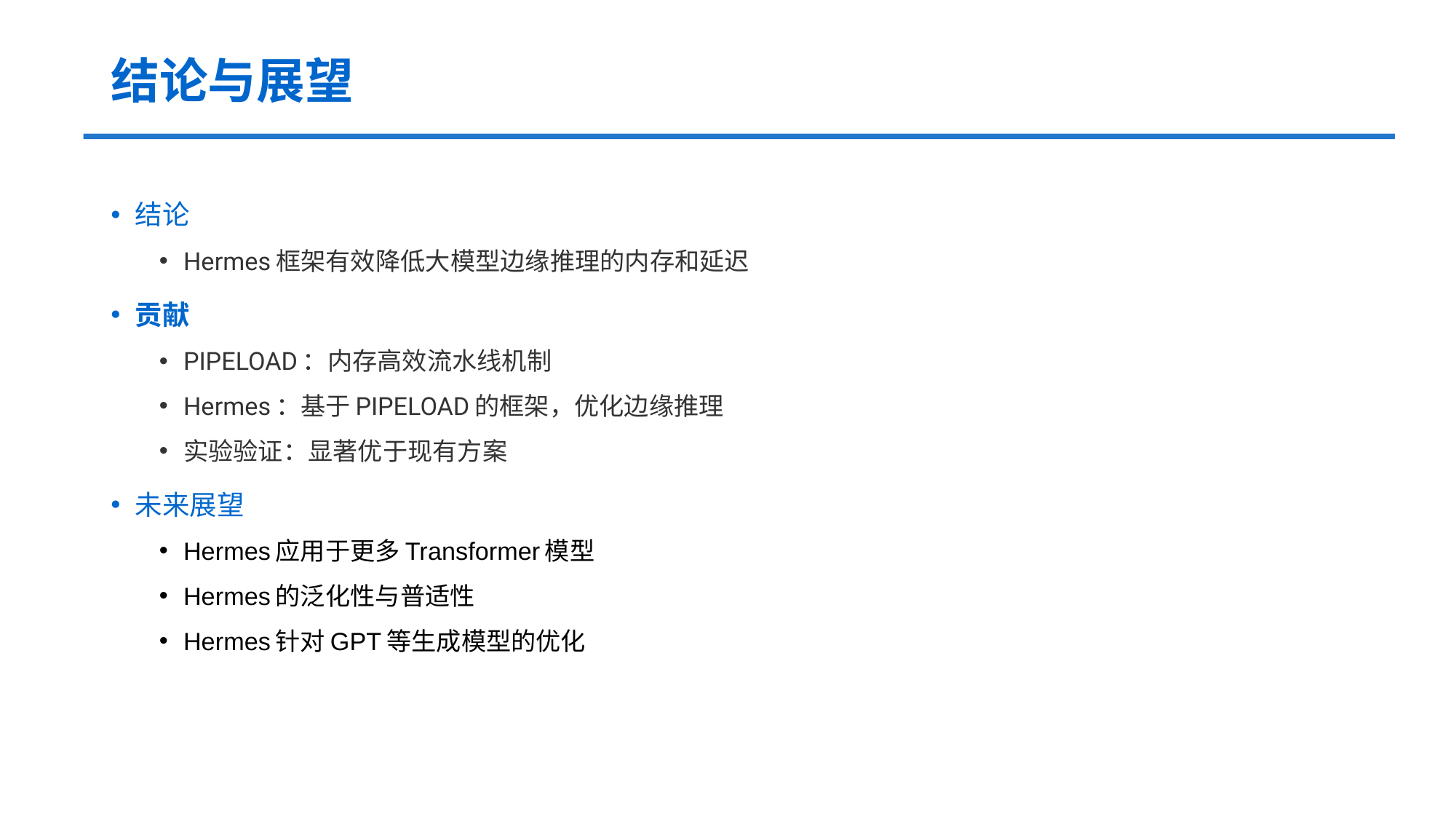

# 结论与展望
结论
Hermes框架有效降低大模型边缘推理的内存和延迟
贡献
PIPELOAD：内存高效流水线机制
Hermes：基于PIPELOAD的框架，优化边缘推理
实验验证：显著优于现有方案
未来展望
Hermes应用于更多Transformer模型
Hermes的泛化性与普适性
Hermes针对GPT等生成模型的优化